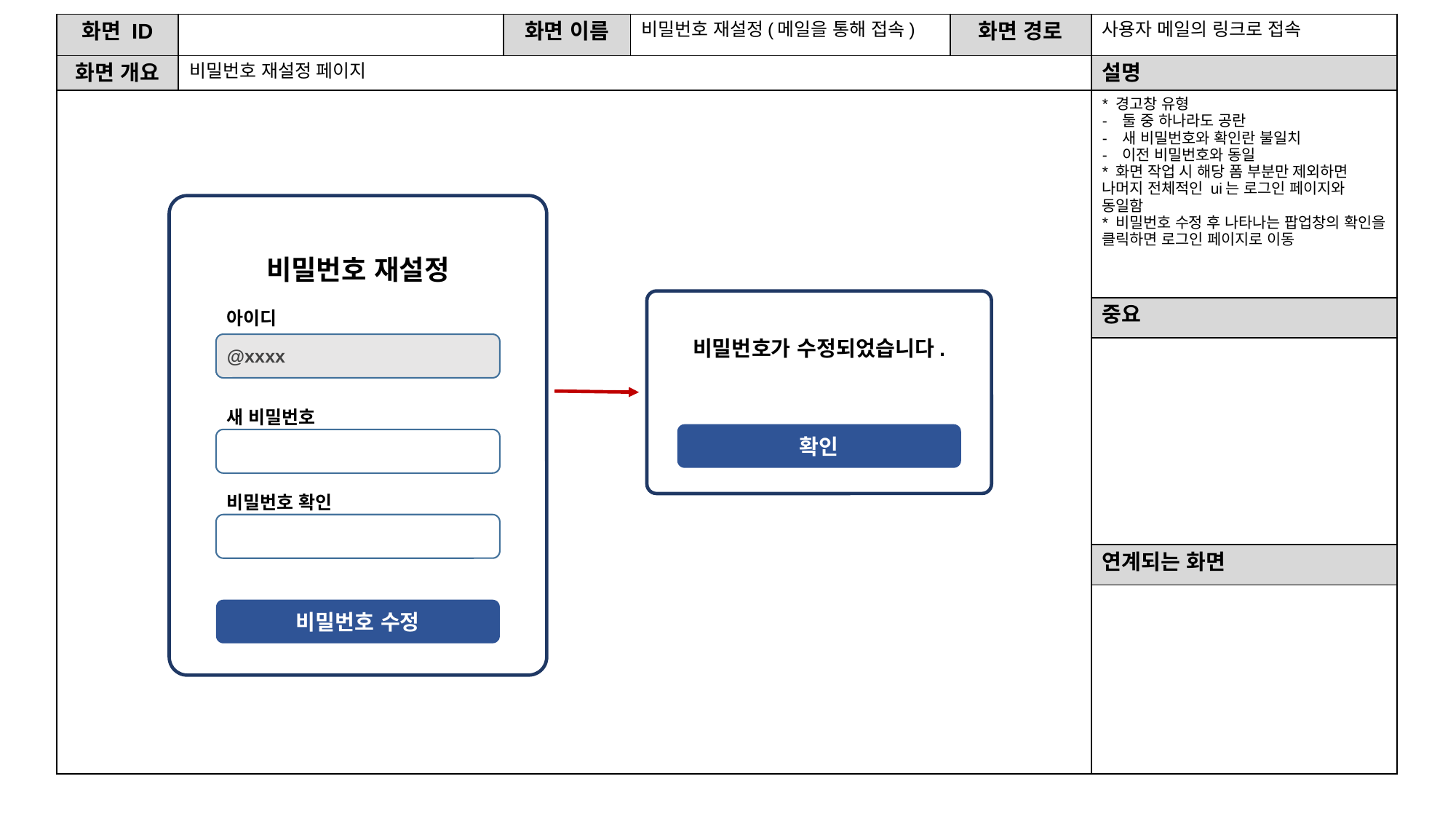

| 화면 ID |  | 화면 이름 | 비밀번호 재설정(메일을 통해 접속) | 화면 경로 | 사용자 메일의 링크로 접속 |
| --- | --- | --- | --- | --- | --- |
| 화면 개요 | 비밀번호 재설정 페이지 |  |  |  | 설명 |
|  |  |  |  |  | \* 경고창 유형 둘 중 하나라도 공란 새 비밀번호와 확인란 불일치 이전 비밀번호와 동일 \* 화면 작업 시 해당 폼 부분만 제외하면 나머지 전체적인 ui는 로그인 페이지와 동일함 \* 비밀번호 수정 후 나타나는 팝업창의 확인을 클릭하면 로그인 페이지로 이동 |
|  |  |  |  |  | 중요 |
|  |  |  |  |  |  |
|  |  |  |  |  | 연계되는 화면 |
|  |  |  |  |  |  |

비밀번호 재설정
새 비밀번호

비밀번호 확인

비밀번호 수정

비밀번호가 수정되었습니다.
확인
아이디

@xxxx